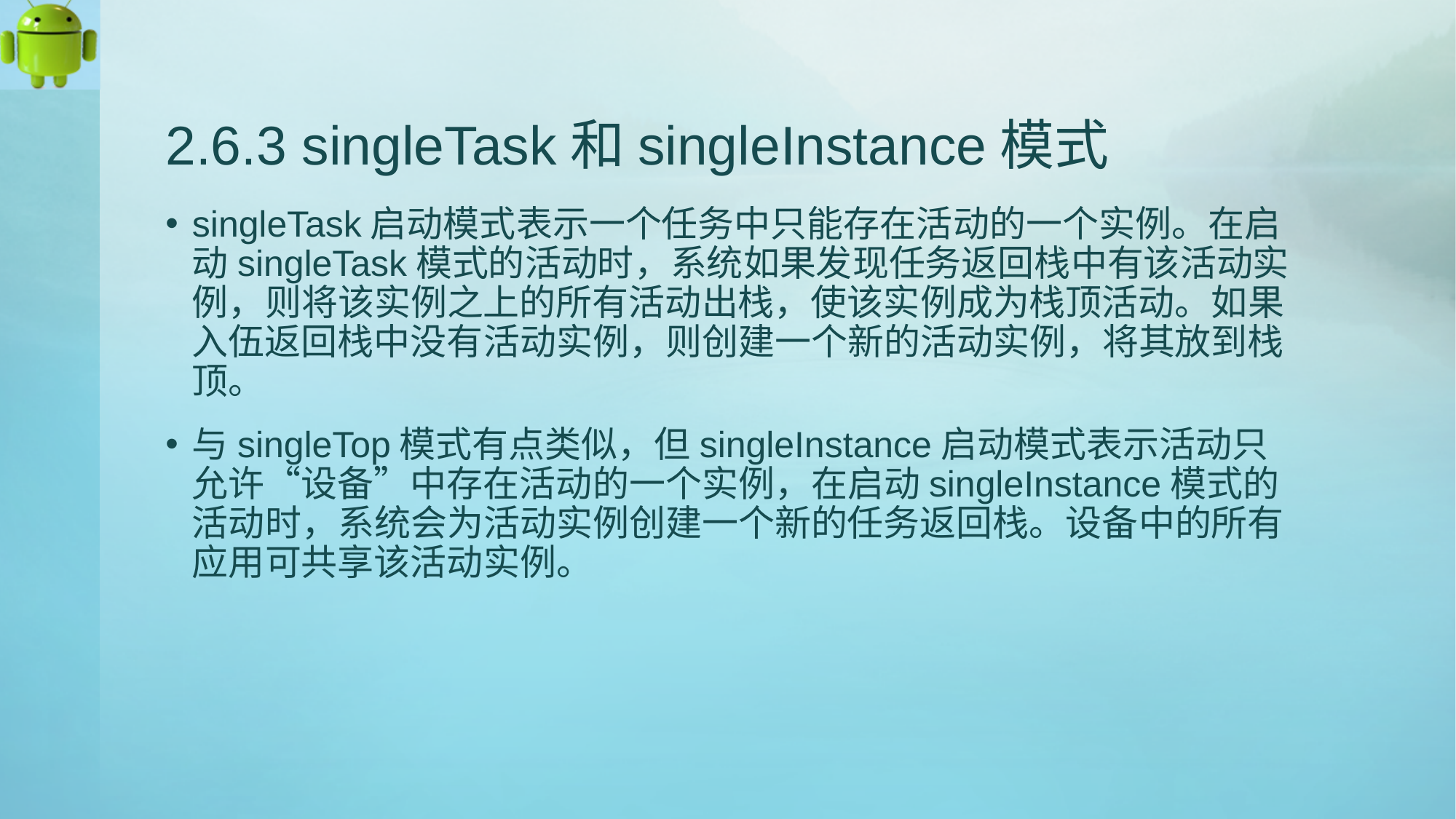

# 2.6.3 singleTask和singleInstance模式
singleTask启动模式表示一个任务中只能存在活动的一个实例。在启动singleTask模式的活动时，系统如果发现任务返回栈中有该活动实例，则将该实例之上的所有活动出栈，使该实例成为栈顶活动。如果入伍返回栈中没有活动实例，则创建一个新的活动实例，将其放到栈顶。
与singleTop模式有点类似，但singleInstance启动模式表示活动只允许“设备”中存在活动的一个实例，在启动singleInstance模式的活动时，系统会为活动实例创建一个新的任务返回栈。设备中的所有应用可共享该活动实例。